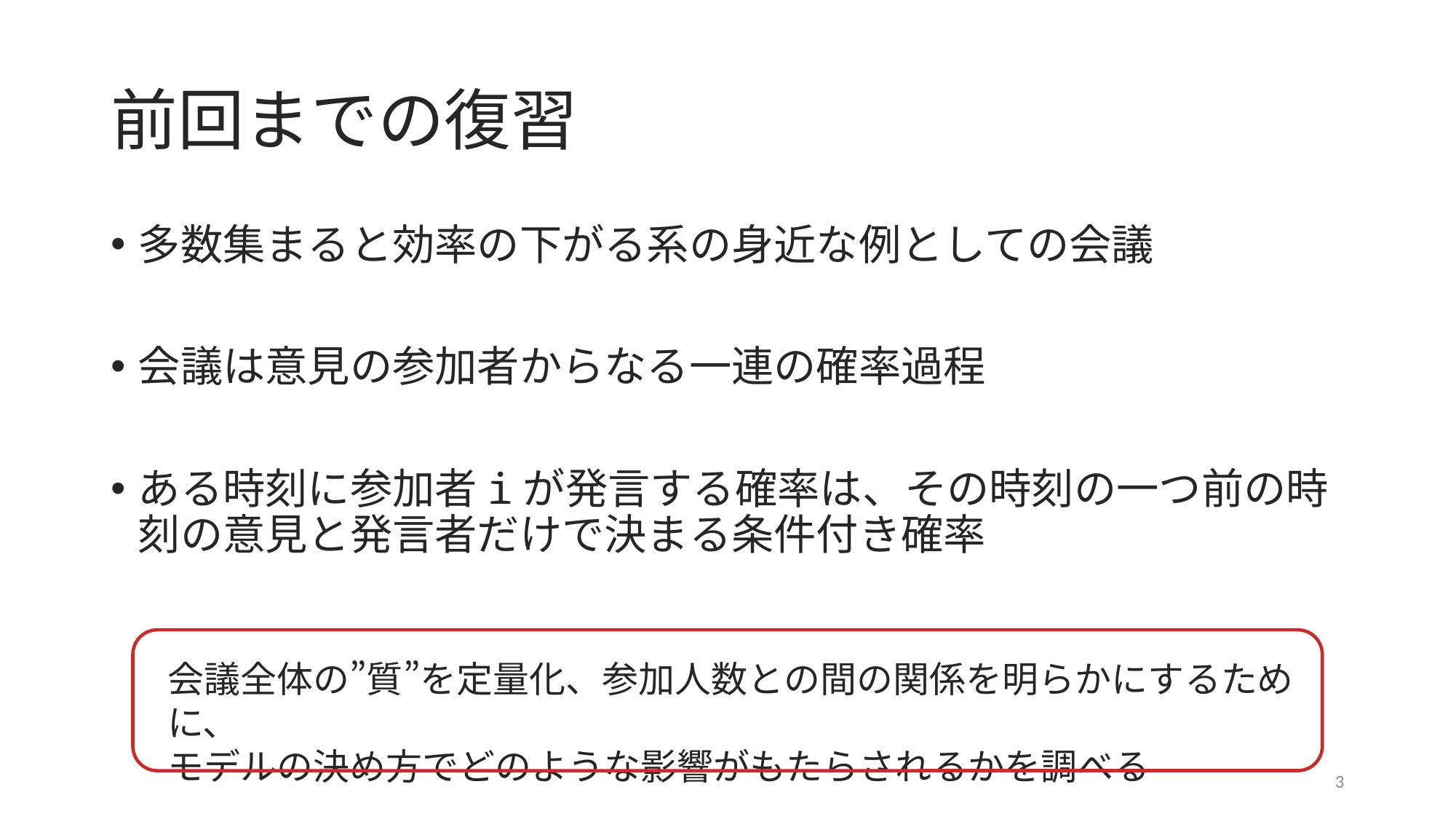

# 前回までの復習
多数集まると効率の下がる系の身近な例としての会議

会議は意見の参加者からなる一連の確率過程

ある時刻に参加者iが発言する確率は、その時刻の一つ前の時刻の意見と発言者だけで決まる条件付き確率

会議全体の”質”を定量化、参加人数との間の関係を明らかにするために、
モデルの決め方でどのような影響がもたらされるかを調べる

3